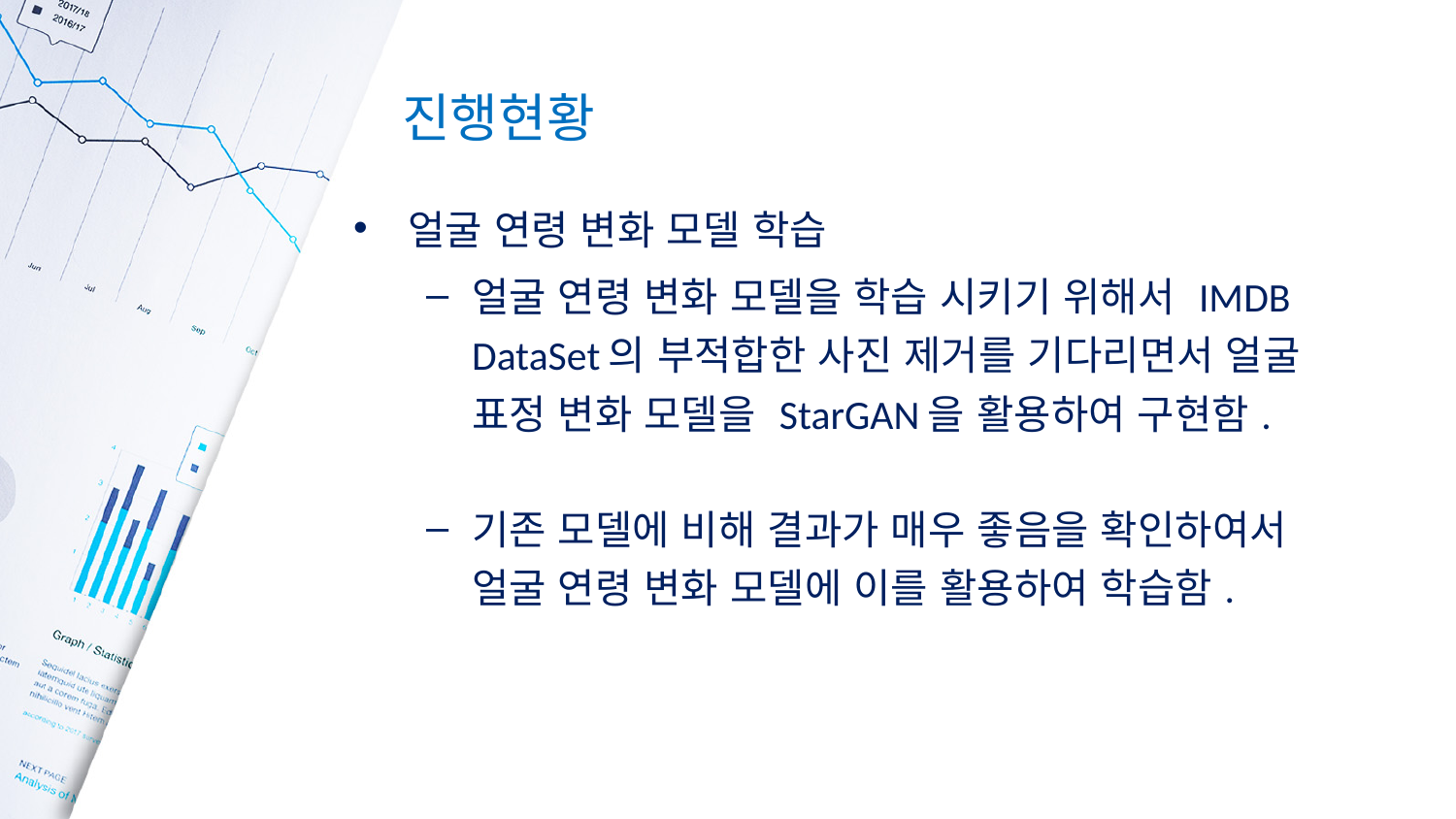

# 진행현황
얼굴 연령 변화 모델 학습
얼굴 연령 변화 모델을 학습 시키기 위해서 IMDB DataSet의 부적합한 사진 제거를 기다리면서 얼굴 표정 변화 모델을 StarGAN을 활용하여 구현함.

기존 모델에 비해 결과가 매우 좋음을 확인하여서 얼굴 연령 변화 모델에 이를 활용하여 학습함.